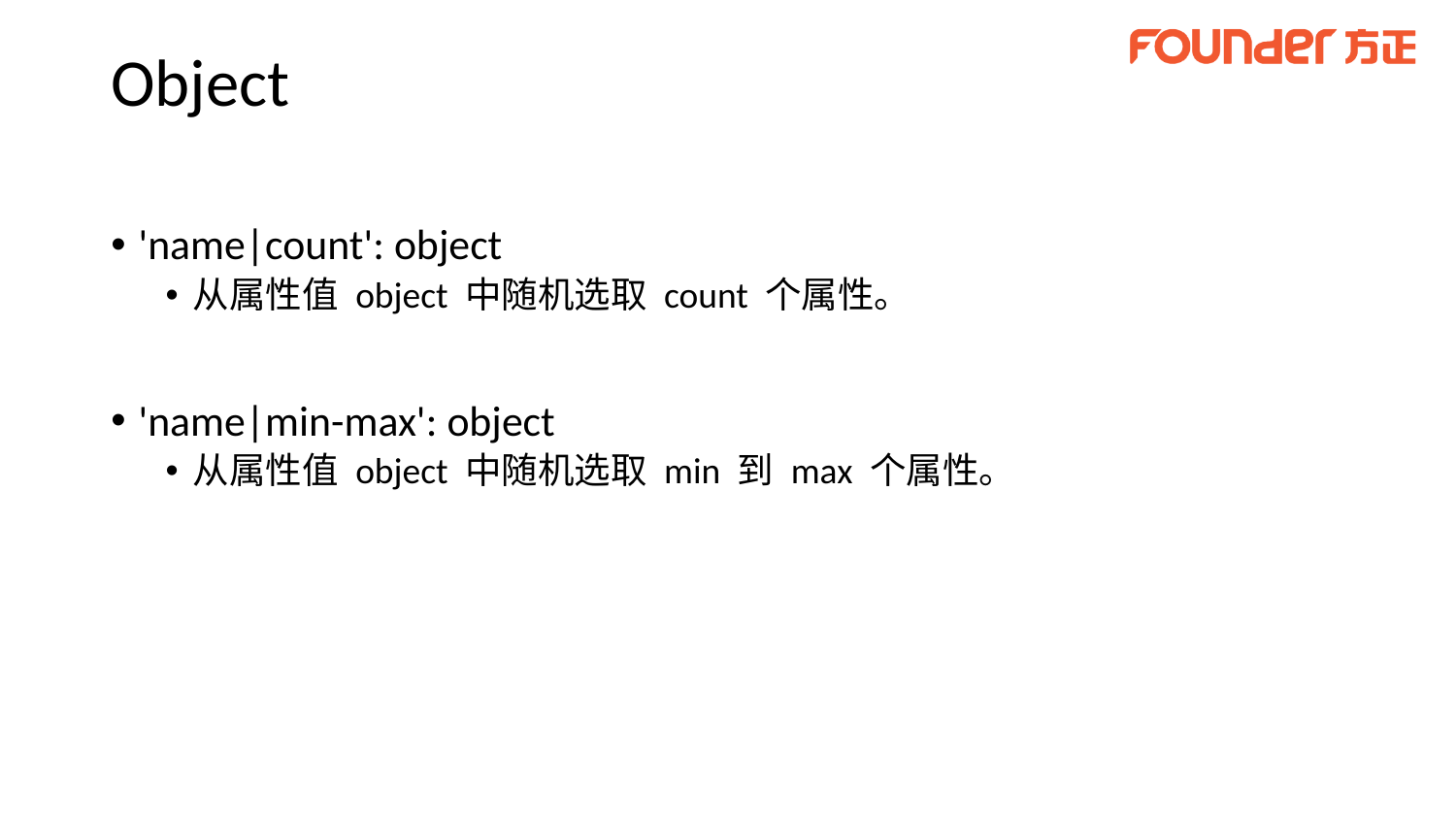

# Object
'name|count': object
从属性值 object 中随机选取 count 个属性。

'name|min-max': object
从属性值 object 中随机选取 min 到 max 个属性。